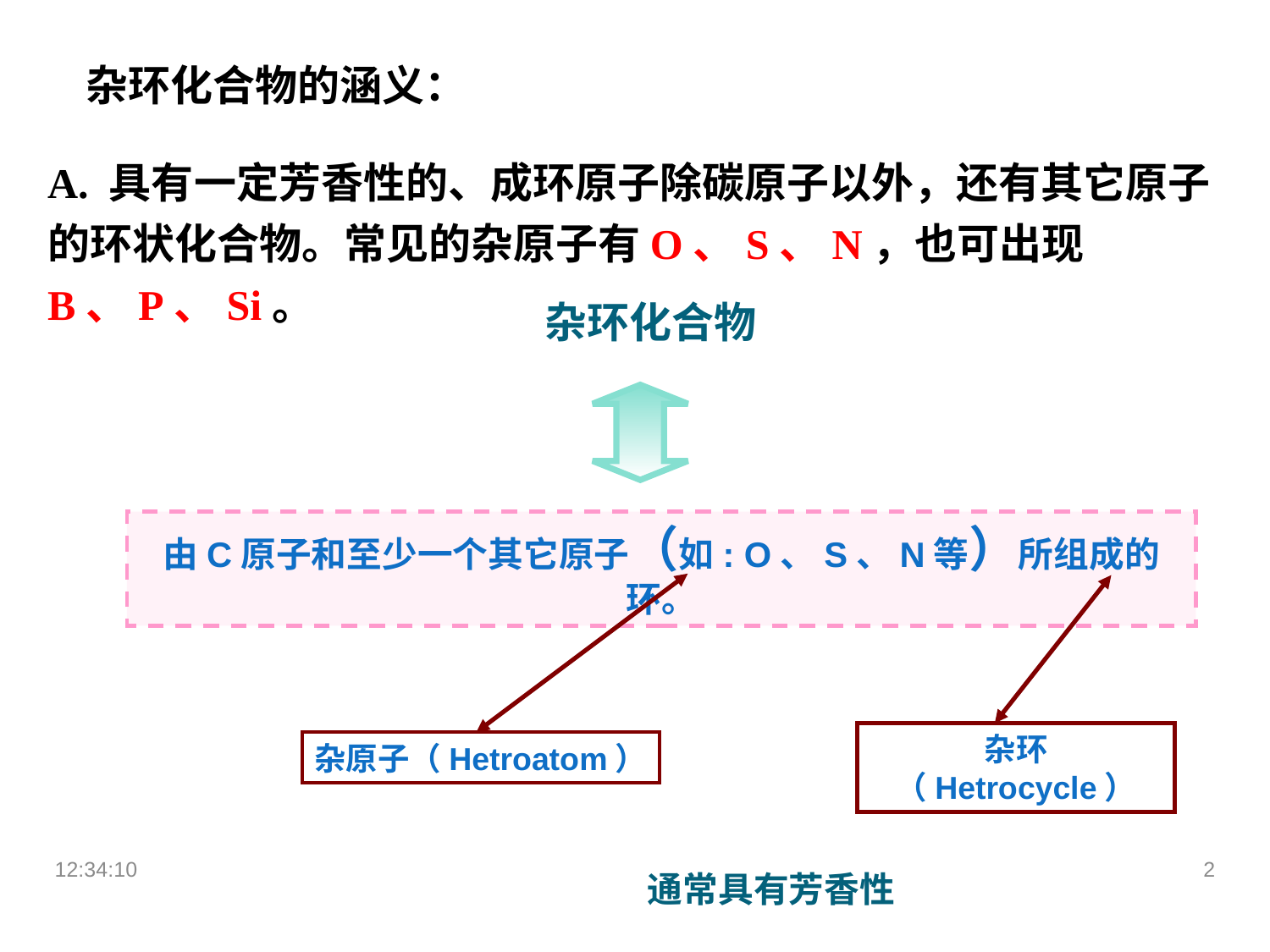

杂环化合物的涵义：
A. 具有一定芳香性的、成环原子除碳原子以外，还有其它原子的环状化合物。常见的杂原子有O、S、N，也可出现B、P、Si。
杂环化合物

由C原子和至少一个其它原子（如: O、S、N等）所组成的环。

杂环 （Hetrocycle）
杂原子（Hetroatom）
12:34:10
2
通常具有芳香性